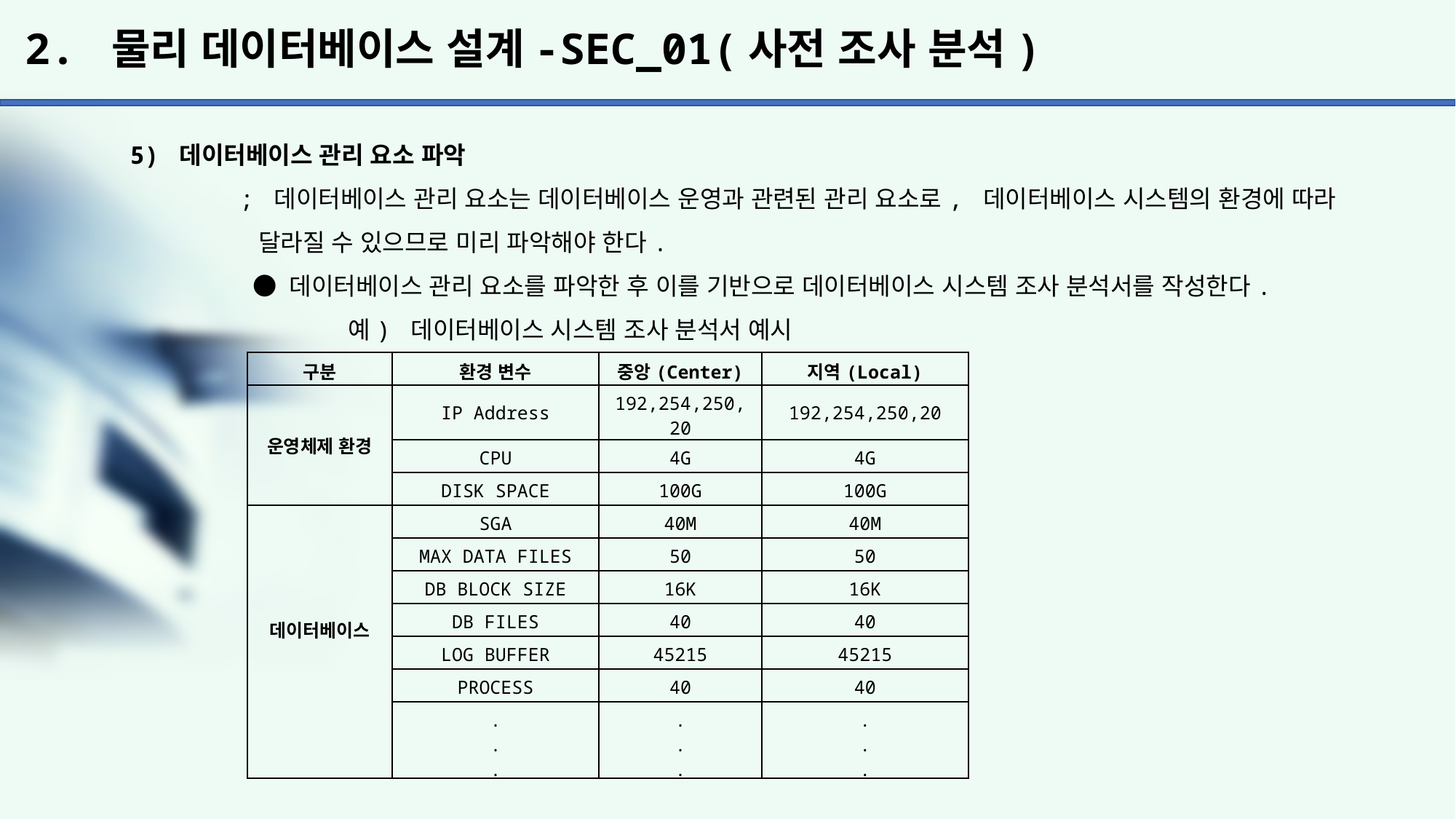

# 2. 물리 데이터베이스 설계-SEC_01(사전 조사 분석)
5) 데이터베이스 관리 요소 파악
	; 데이터베이스 관리 요소는 데이터베이스 운영과 관련된 관리 요소로, 데이터베이스 시스템의 환경에 따라
	  달라질 수 있으므로 미리 파악해야 한다.
	  ● 데이터베이스 관리 요소를 파악한 후 이를 기반으로 데이터베이스 시스템 조사 분석서를 작성한다.
		예) 데이터베이스 시스템 조사 분석서 예시
| 구분 | 환경 변수 | 중앙(Center) | 지역(Local) |
| --- | --- | --- | --- |
| 운영체제 환경 | IP Address | 192,254,250,20 | 192,254,250,20 |
|  | CPU | 4G | 4G |
|  | DISK SPACE | 100G | 100G |
| 데이터베이스 | SGA | 40M | 40M |
|  | MAX DATA FILES | 50 | 50 |
|  | DB BLOCK SIZE | 16K | 16K |
|  | DB FILES | 40 | 40 |
|  | LOG BUFFER | 45215 | 45215 |
|  | PROCESS | 40 | 40 |
|  | . . . | . . . | . . . |